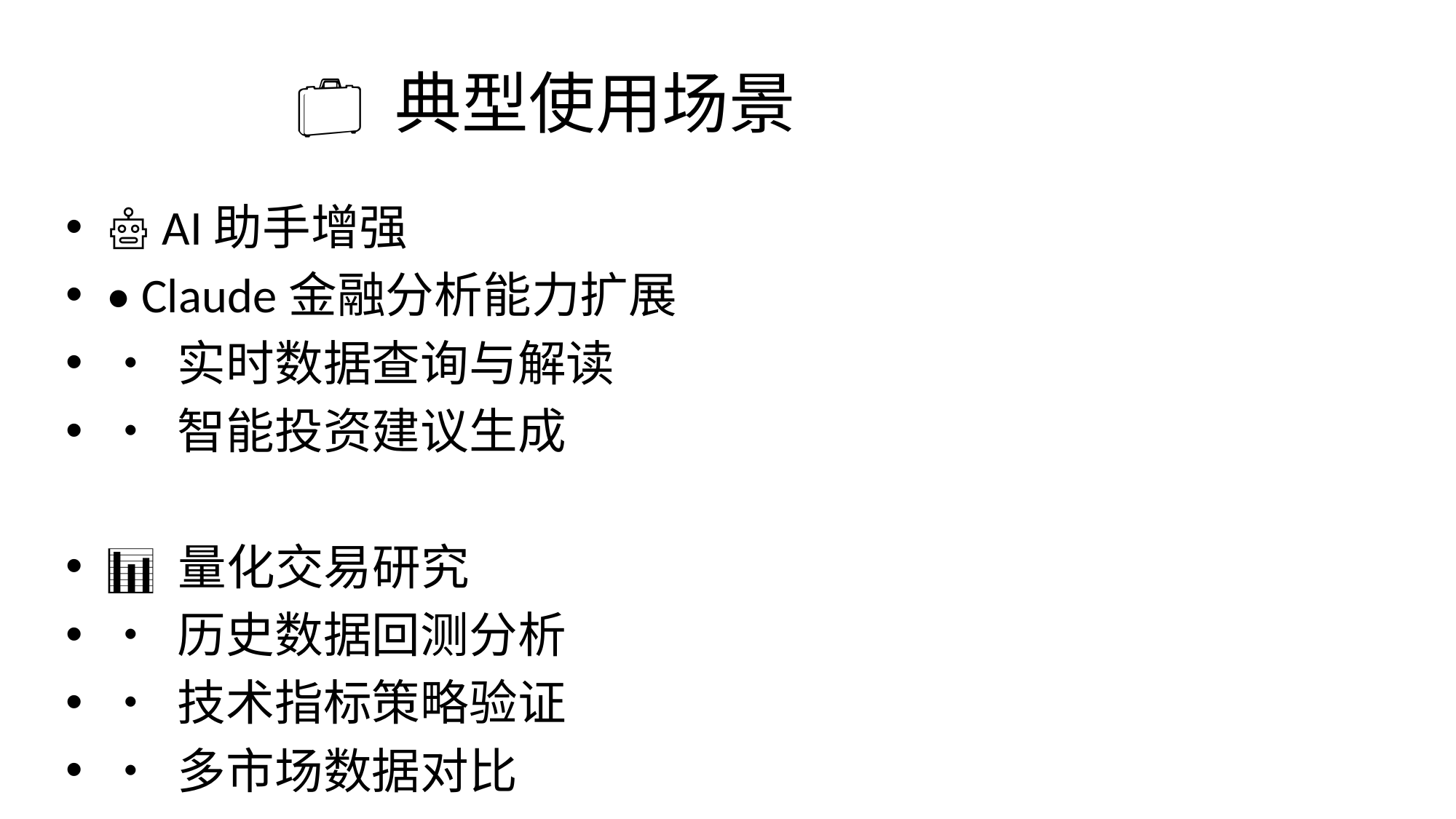

# 💼 典型使用场景
🤖 AI助手增强
• Claude金融分析能力扩展
• 实时数据查询与解读
• 智能投资建议生成

📊 量化交易研究
• 历史数据回测分析
• 技术指标策略验证
• 多市场数据对比

💼 投资决策支持
• 公司财务健康度分析
• 行业对比研究
• 宏观经济趋势判断

🎓 金融教育培训
• 实时案例教学
• 数据分析实践
• 金融知识普及

🏢 企业级应用
• 内部投资分析系统
• 风险管理工具
• 财务报告自动化